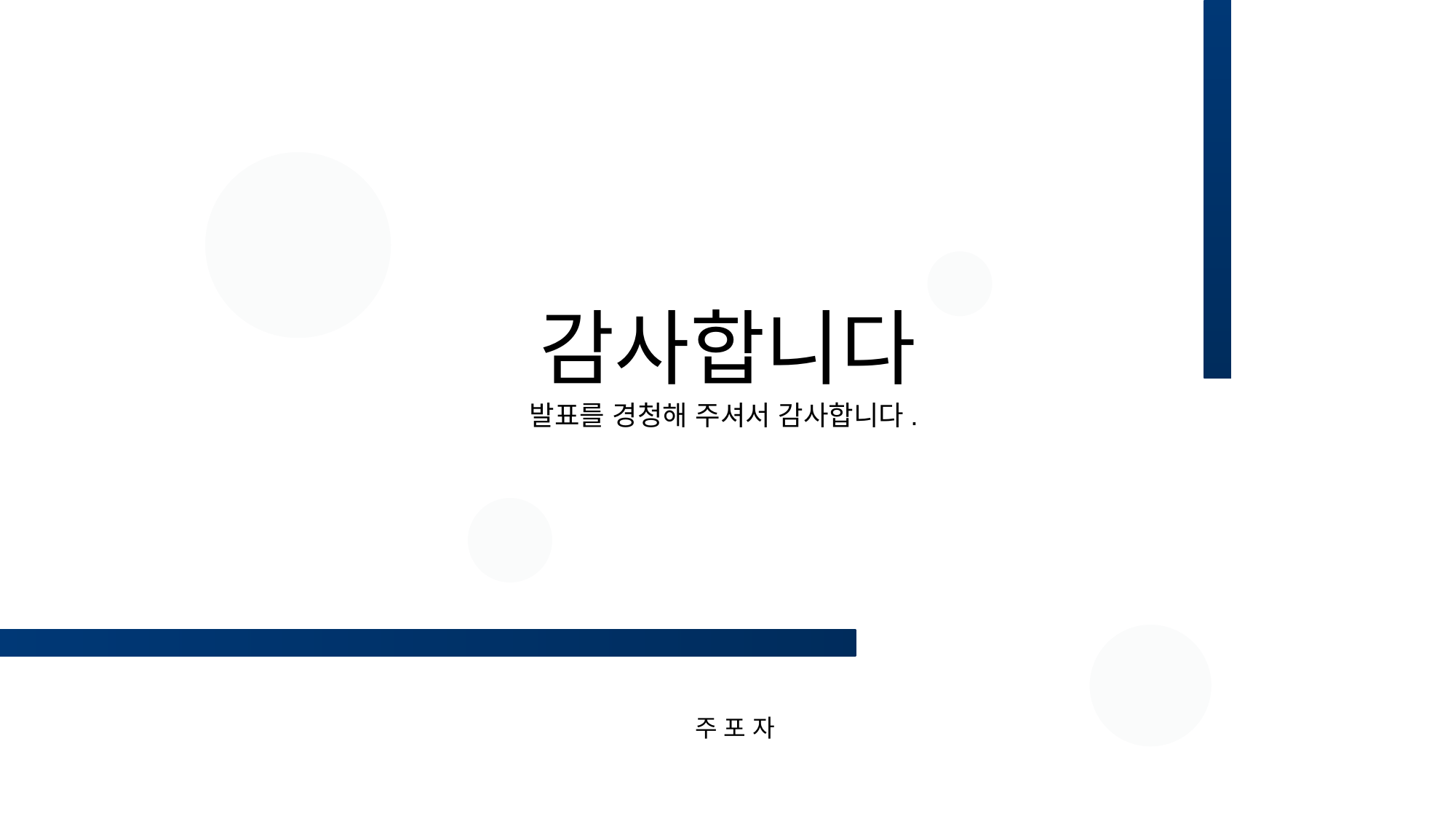

감사합니다
발표를 경청해 주셔서 감사합니다.
주 포 자